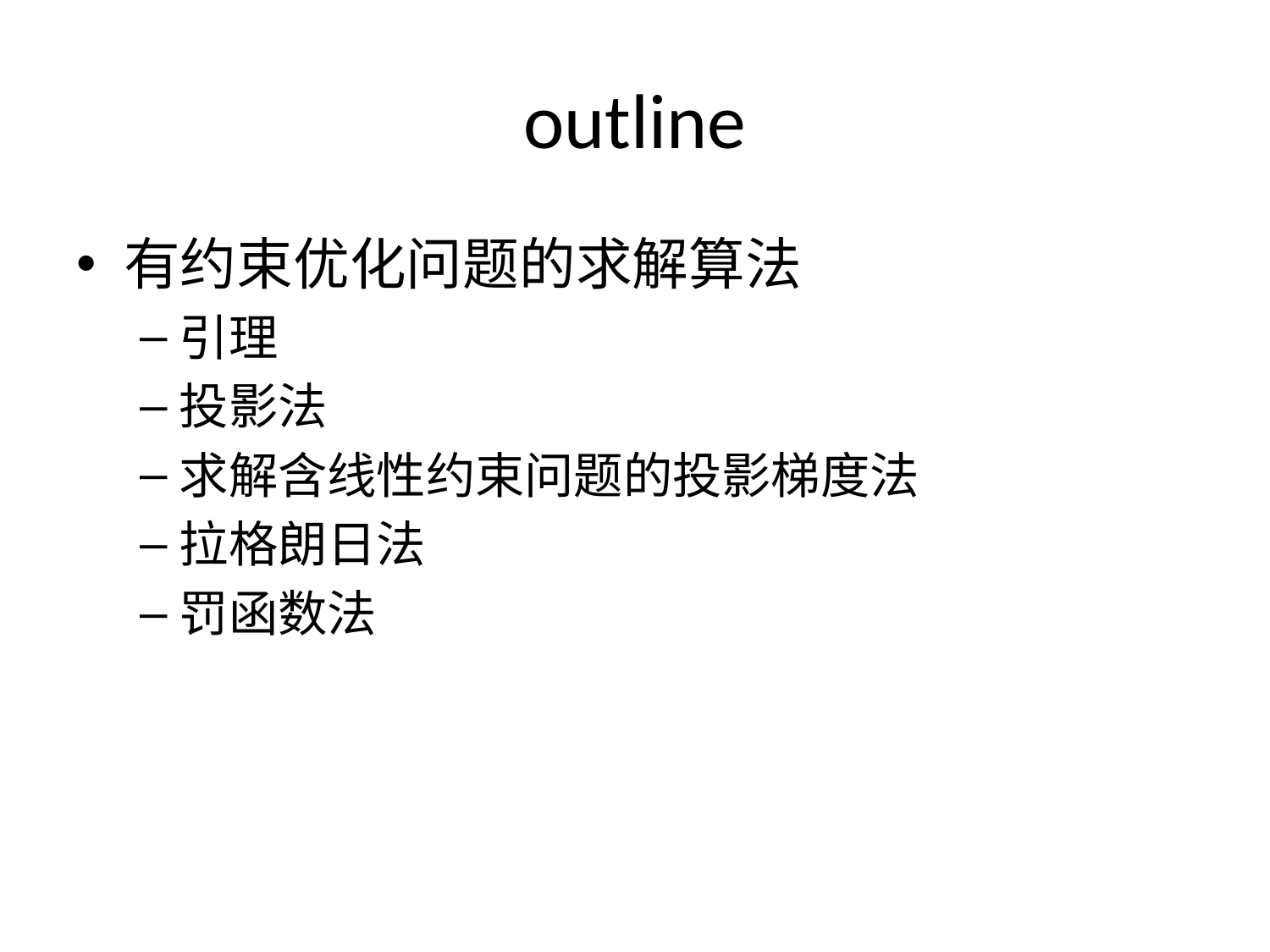

# outline
有约束优化问题的求解算法
引理
投影法
求解含线性约束问题的投影梯度法
拉格朗日法
罚函数法